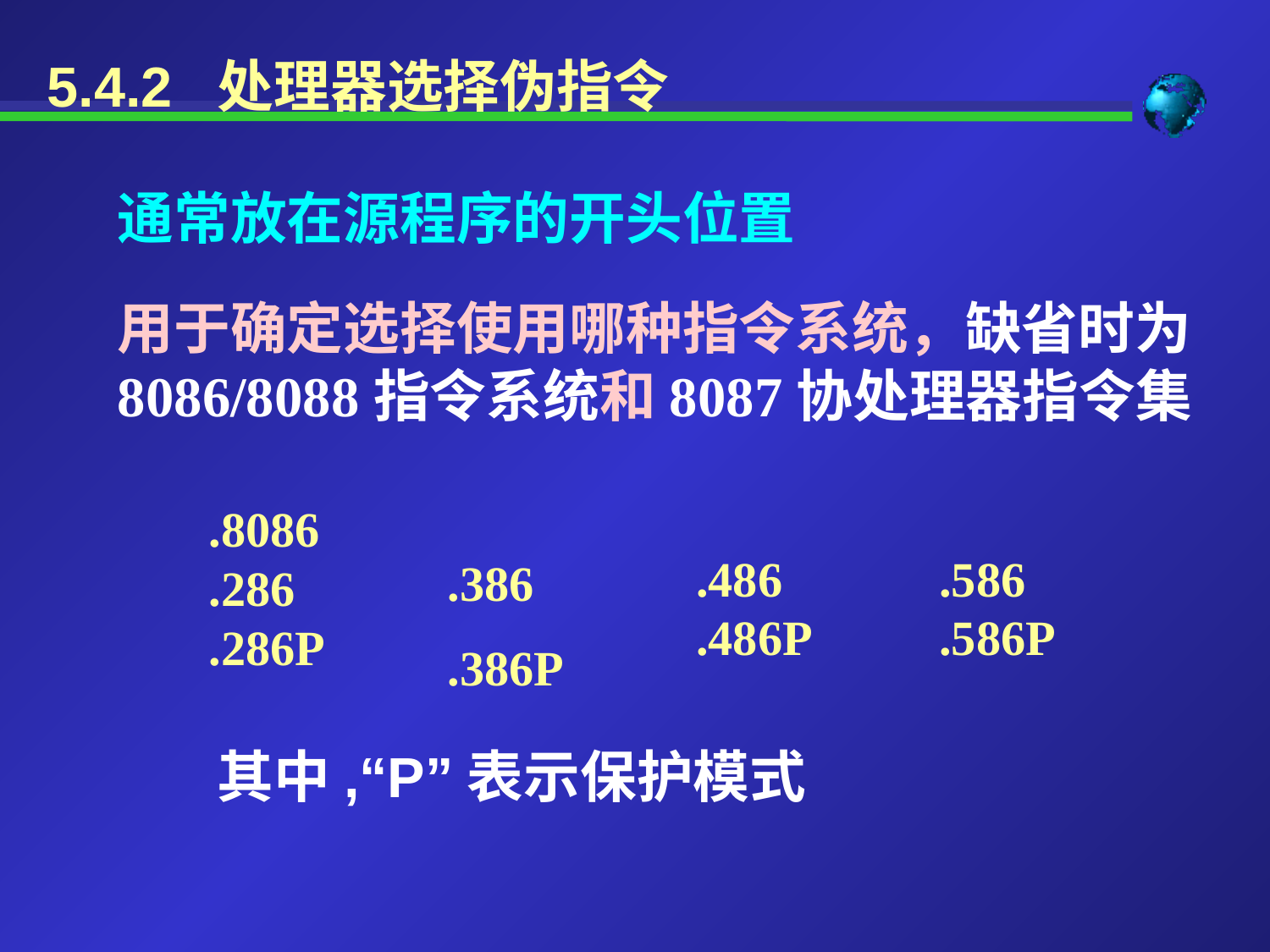

5.4.2  处理器选择伪指令
通常放在源程序的开头位置
用于确定选择使用哪种指令系统，缺省时为
8086/8088指令系统和8087协处理器指令集
.8086
.286
.286P
.486
.486P
.586
.586P
.386
.386P
其中,“P”表示保护模式
38